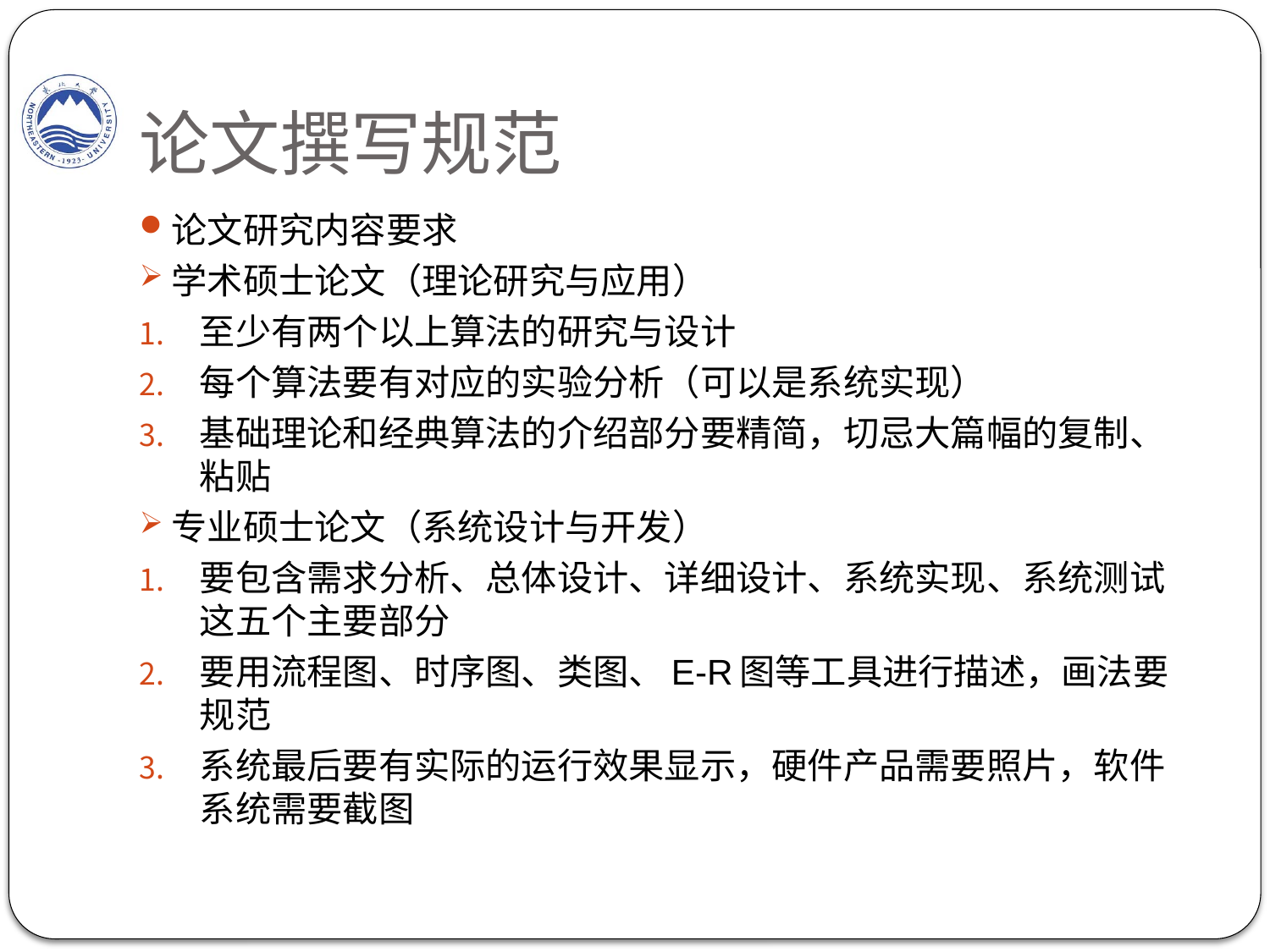

# 论文撰写规范
论文研究内容要求
学术硕士论文（理论研究与应用）
至少有两个以上算法的研究与设计
每个算法要有对应的实验分析（可以是系统实现）
基础理论和经典算法的介绍部分要精简，切忌大篇幅的复制、粘贴
专业硕士论文（系统设计与开发）
要包含需求分析、总体设计、详细设计、系统实现、系统测试这五个主要部分
要用流程图、时序图、类图、E-R图等工具进行描述，画法要规范
系统最后要有实际的运行效果显示，硬件产品需要照片，软件系统需要截图